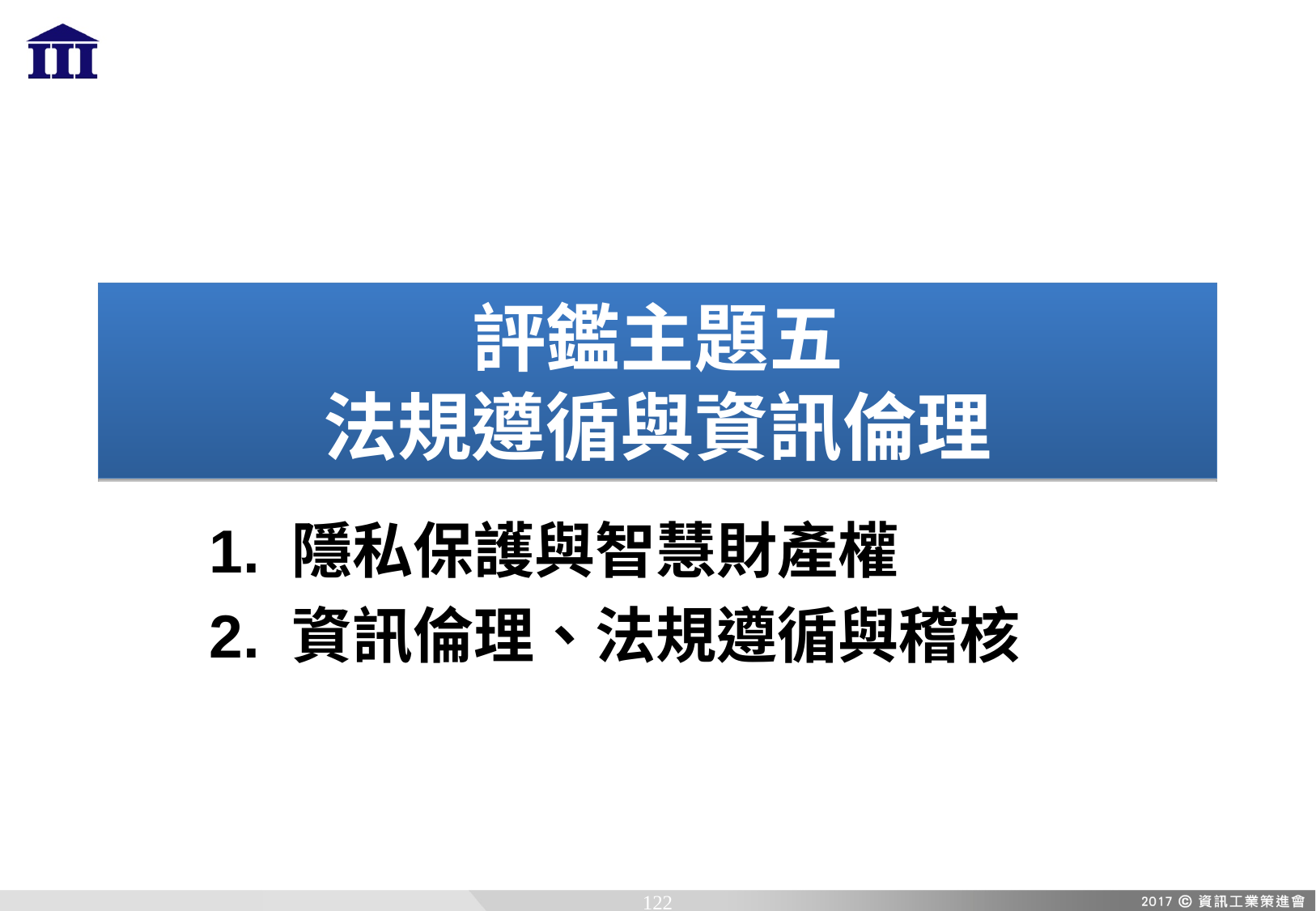

# 評鑑主題五 法規遵循與資訊倫理
1. 隱私保護與智慧財產權
2. 資訊倫理、法規遵循與稽核
122